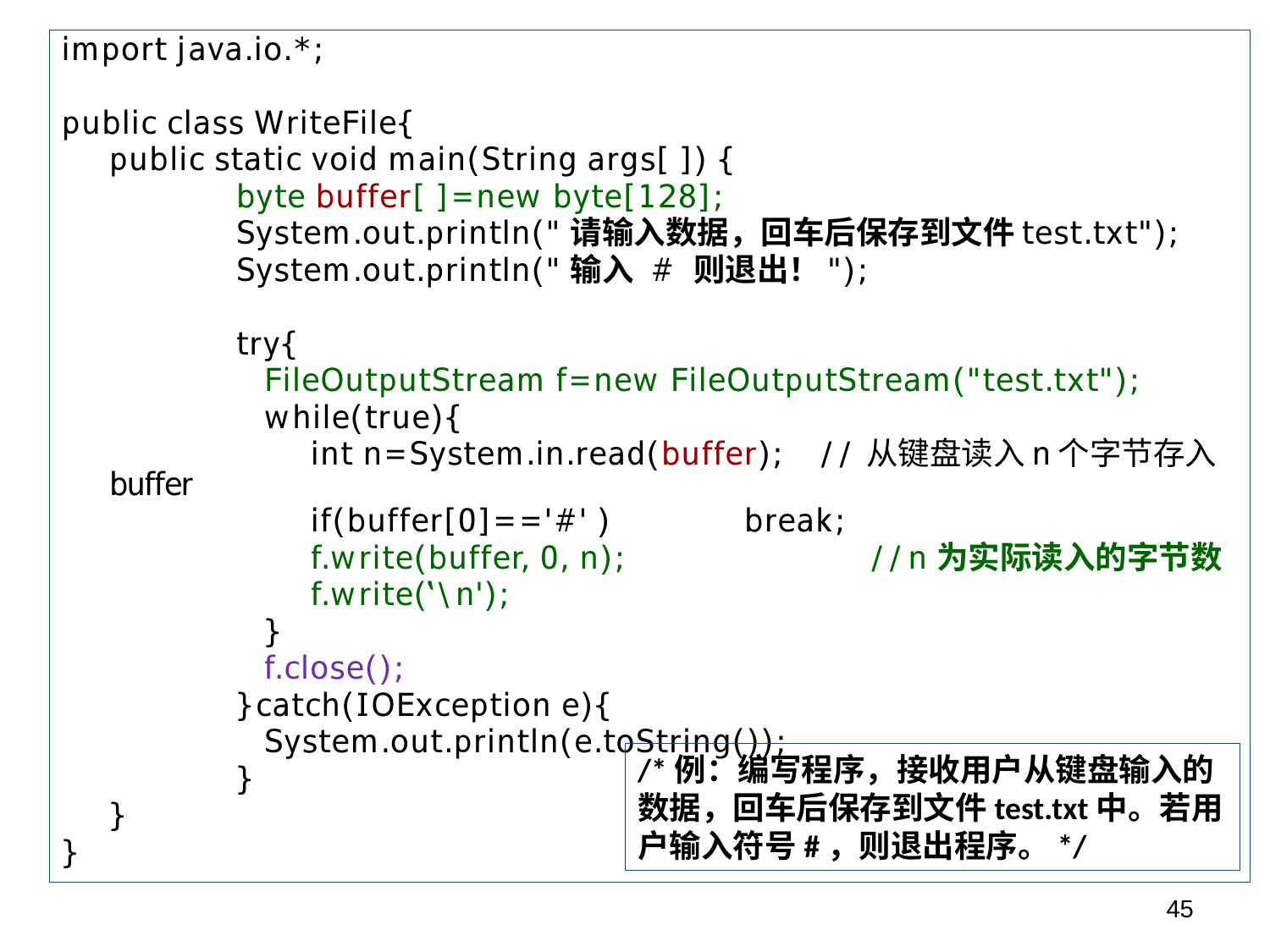

import java.io.*;

public class WriteFile{
	public static void main(String args[ ]) {
		byte buffer[ ]=new byte[128];
		System.out.println("请输入数据，回车后保存到文件test.txt");
		System.out.println("输入 # 则退出！");

		try{
		   FileOutputStream f=new FileOutputStream("test.txt");
		   while(true){
		        int n=System.in.read(buffer);    //从键盘读入n个字节存入buffer
		        if(buffer[0]=='#' ) 	break;
		        f.write(buffer, 0, n);		//n为实际读入的字节数
		        f.write(‘\n');
		   }
		   f.close();
		}catch(IOException e){
         	   System.out.println(e.toString());
		}
	}
}
/*例：编写程序，接收用户从键盘输入的数据，回车后保存到文件test.txt中。若用户输入符号#，则退出程序。*/
45